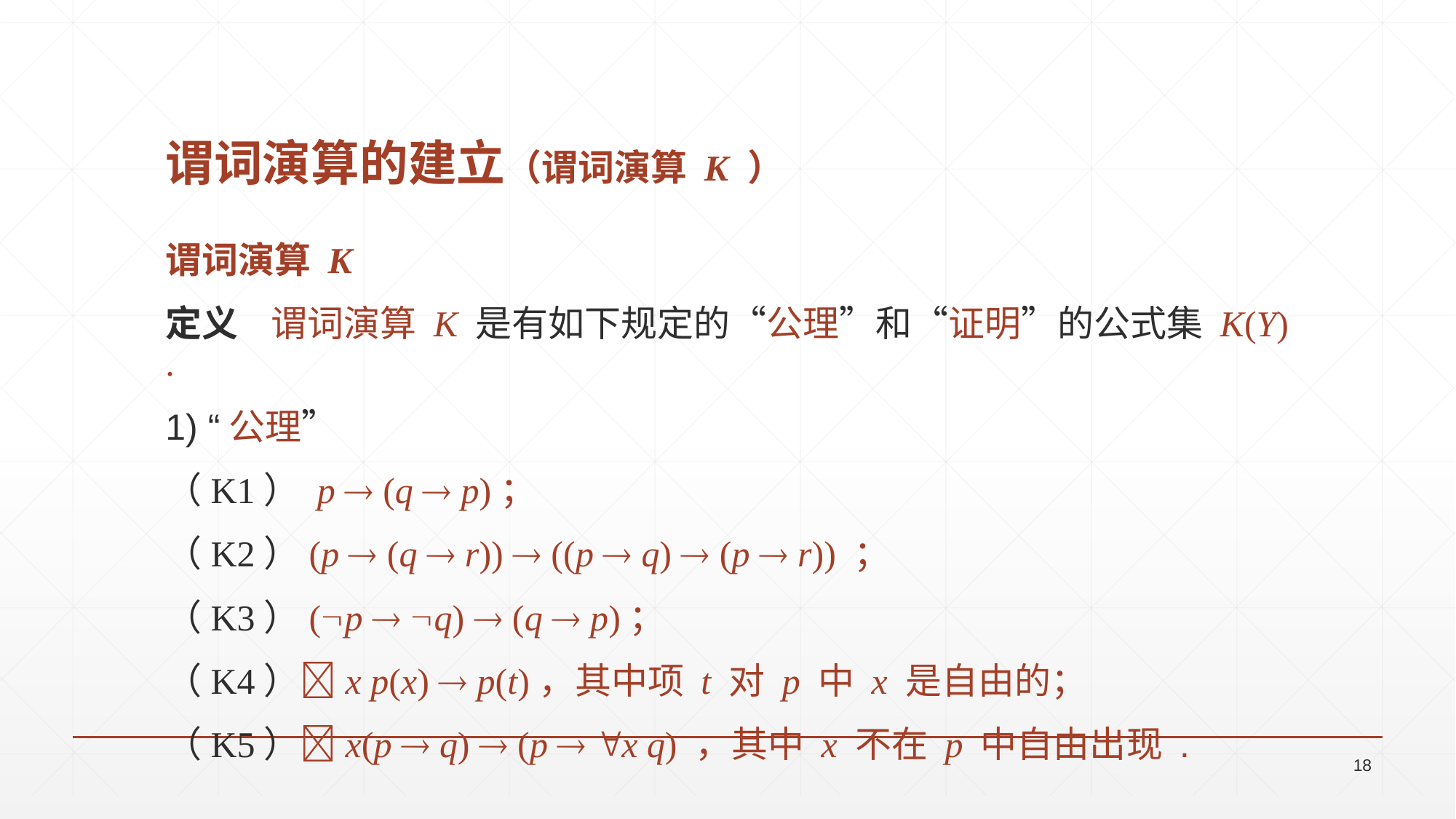

# 谓词演算的建立（谓词演算 K ）
谓词演算 K
定义    谓词演算 K 是有如下规定的“公理”和“证明”的公式集 K(Y) .
1) “公理”
（K1） p → (q → p)；
（K2）(p → (q → r)) → ((p → q) → (p → r)) ；
（K3）(¬p → ¬q) → (q → p)；
（K4）∀x p(x) → p(t)，其中项 t 对 p 中 x 是自由的；
（K5）∀x(p → q) → (p → ∀x q) ，其中 x 不在 p 中自由出现 .
18